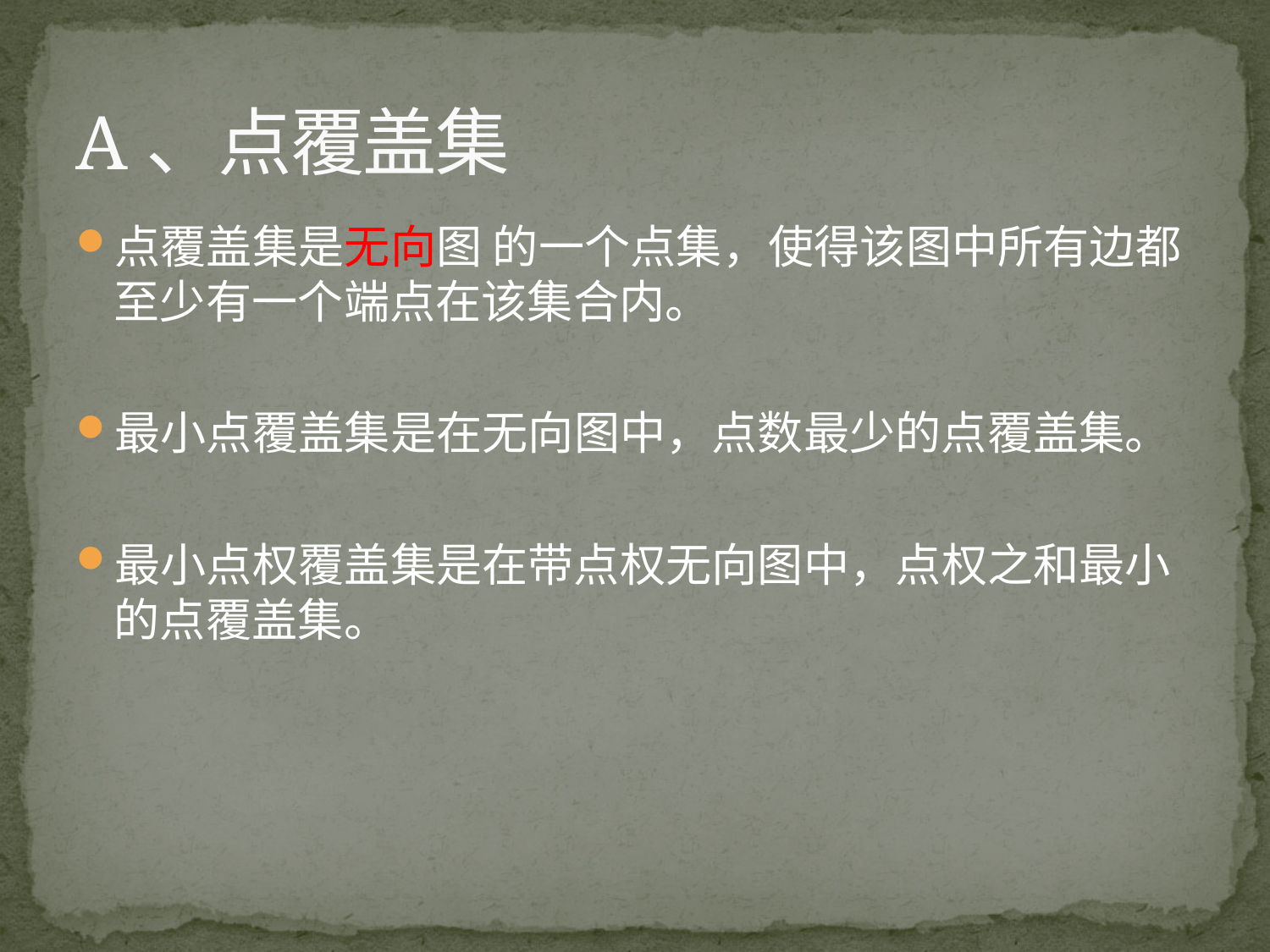

# A、点覆盖集
点覆盖集是无向图 的一个点集，使得该图中所有边都至少有一个端点在该集合内。

最小点覆盖集是在无向图中，点数最少的点覆盖集。

最小点权覆盖集是在带点权无向图中，点权之和最小的点覆盖集。